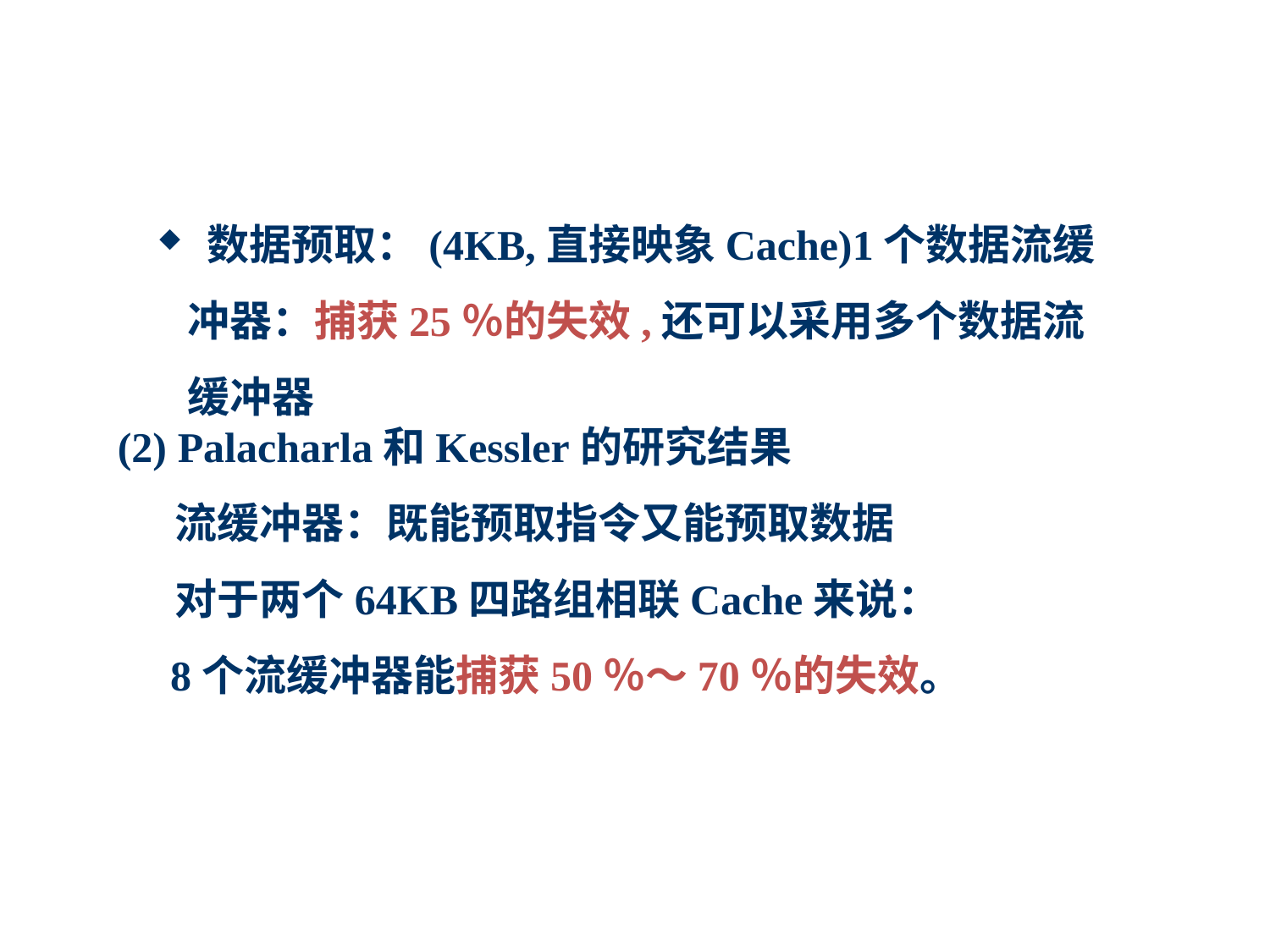

数据预取：(4KB,直接映象Cache)1个数据流缓冲器：捕获25％的失效,还可以采用多个数据流缓冲器
(2) Palacharla和Kessler的研究结果
     流缓冲器：既能预取指令又能预取数据
     对于两个64KB四路组相联Cache来说：
     8个流缓冲器能捕获50％～70％的失效。